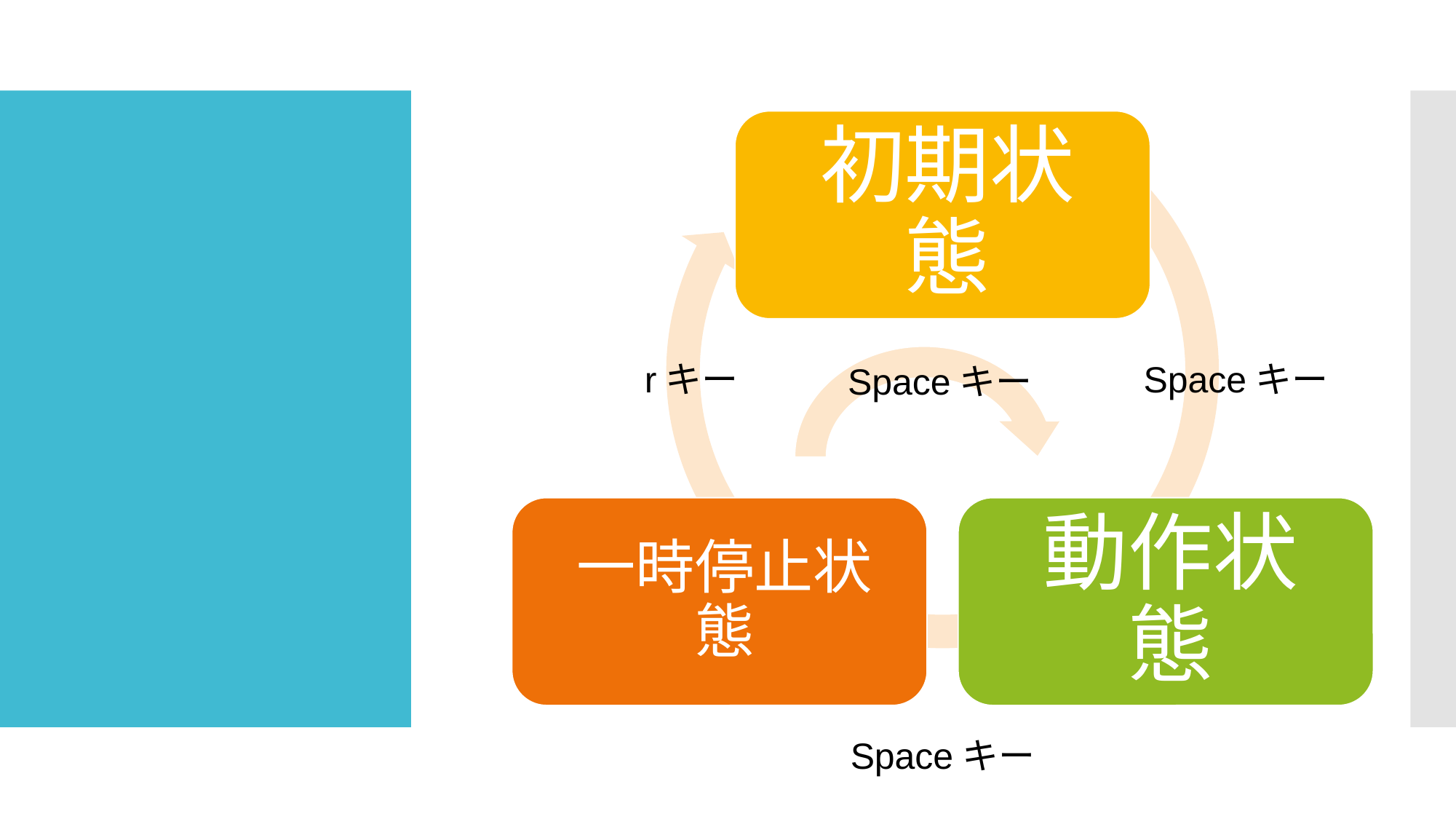

初期状態
動作状態
一時停止状態

rキー
Spaceキー
Spaceキー
Spaceキー